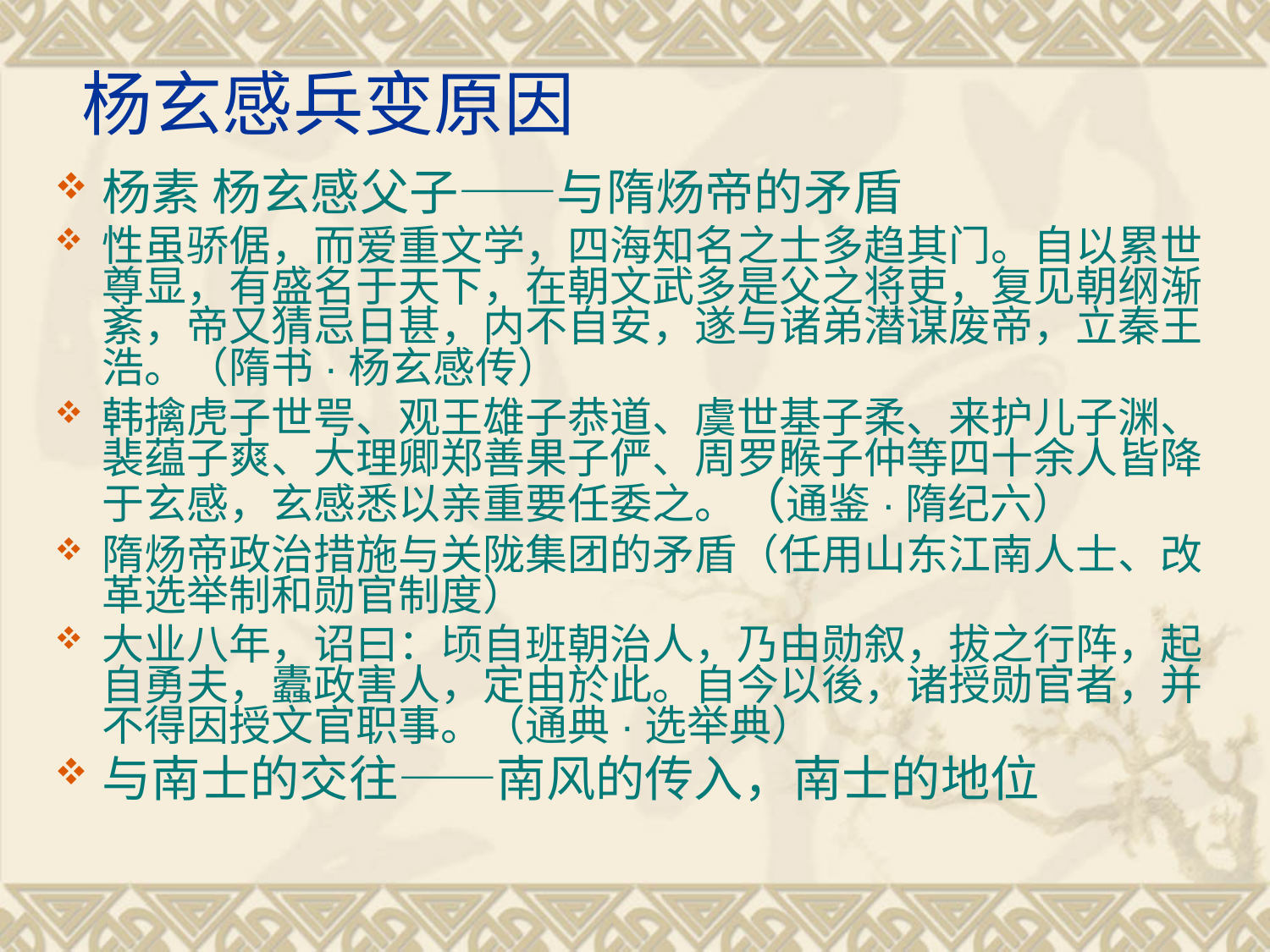

# 杨玄感兵变原因
杨素 杨玄感父子——与隋炀帝的矛盾
性虽骄倨，而爱重文学，四海知名之士多趋其门。自以累世尊显，有盛名于天下，在朝文武多是父之将吏，复见朝纲渐紊，帝又猜忌日甚，内不自安，遂与诸弟潜谋废帝，立秦王浩。（隋书·杨玄感传）
韩擒虎子世咢、观王雄子恭道、虞世基子柔、来护儿子渊、裴蕴子爽、大理卿郑善果子俨、周罗睺子仲等四十余人皆降于玄感，玄感悉以亲重要任委之。（通鉴·隋纪六）
隋炀帝政治措施与关陇集团的矛盾（任用山东江南人士、改革选举制和勋官制度）
大业八年，诏曰：顷自班朝治人，乃由勋叙，拔之行阵，起自勇夫，蠹政害人，定由於此。自今以後，诸授勋官者，并不得因授文官职事。（通典·选举典）
与南士的交往——南风的传入，南士的地位